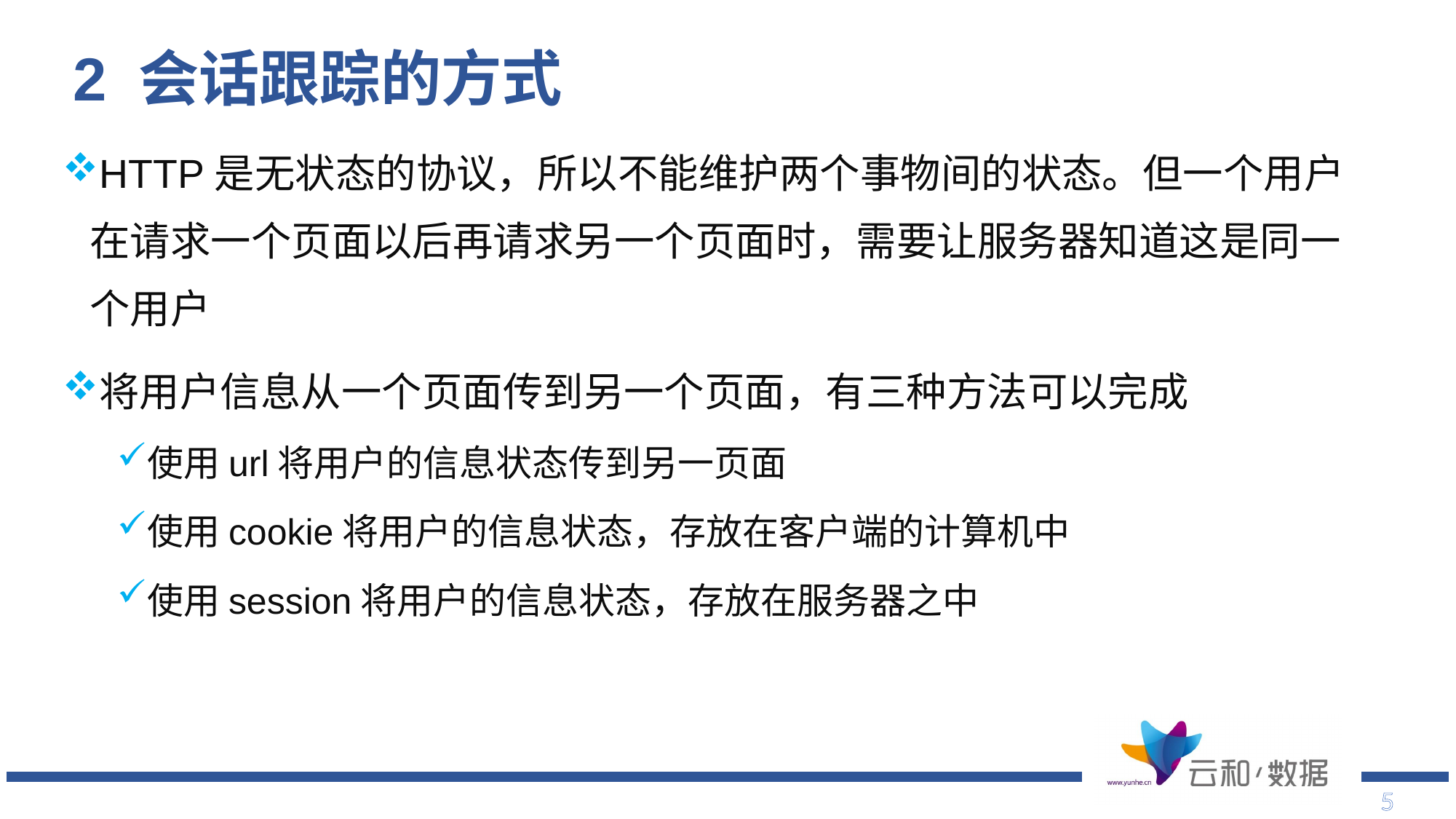

# 2 会话跟踪的方式
HTTP是无状态的协议，所以不能维护两个事物间的状态。但一个用户在请求一个页面以后再请求另一个页面时，需要让服务器知道这是同一个用户
将用户信息从一个页面传到另一个页面，有三种方法可以完成
使用url将用户的信息状态传到另一页面
使用cookie将用户的信息状态，存放在客户端的计算机中
使用session将用户的信息状态，存放在服务器之中